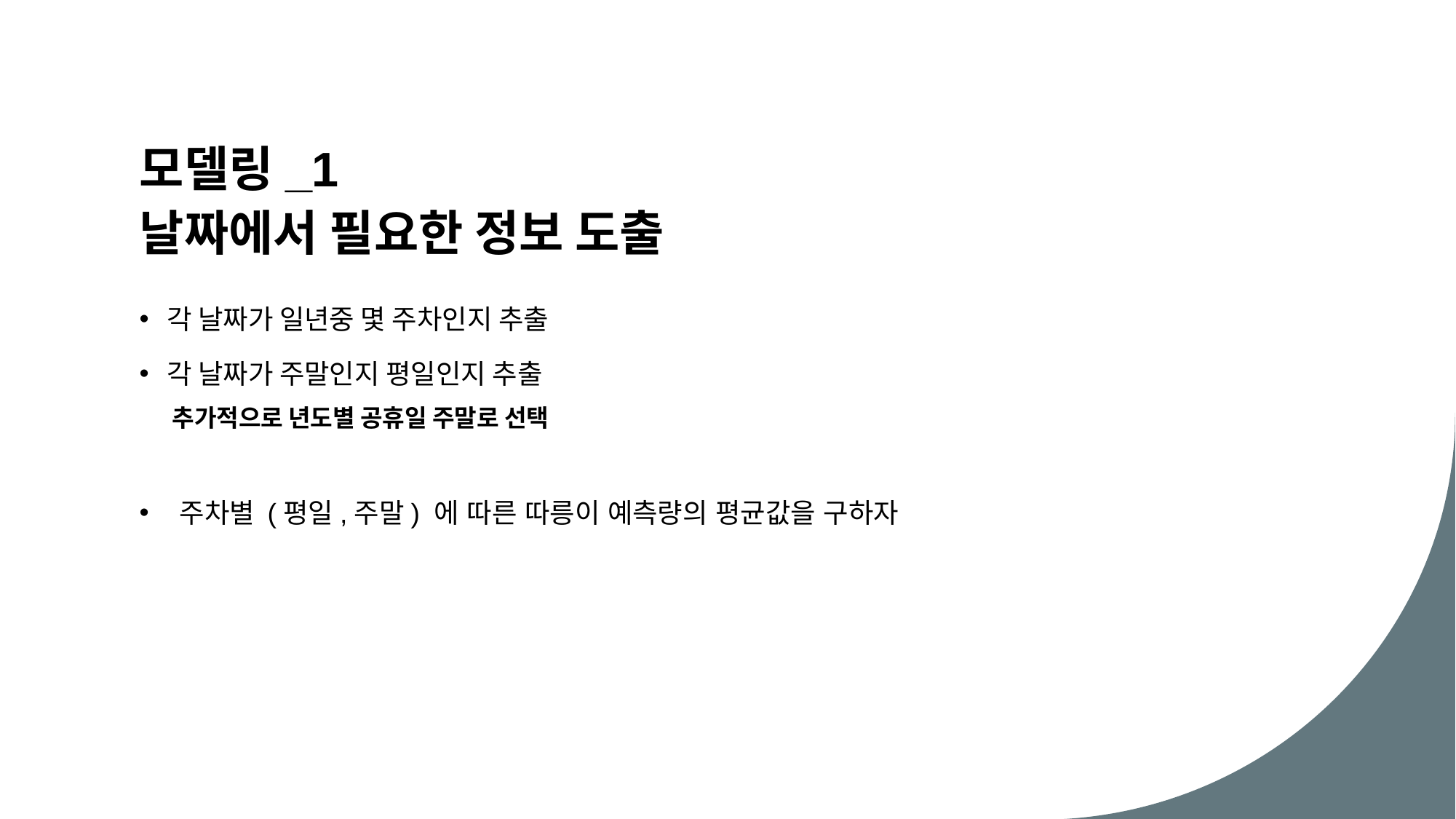

# 모델링_1 날짜에서 필요한 정보 도출
각 날짜가 일년중 몇 주차인지 추출
각 날짜가 주말인지 평일인지 추출
추가적으로 년도별 공휴일 주말로 선택

 주차별 (평일,주말) 에 따른 따릉이 예측량의 평균값을 구하자